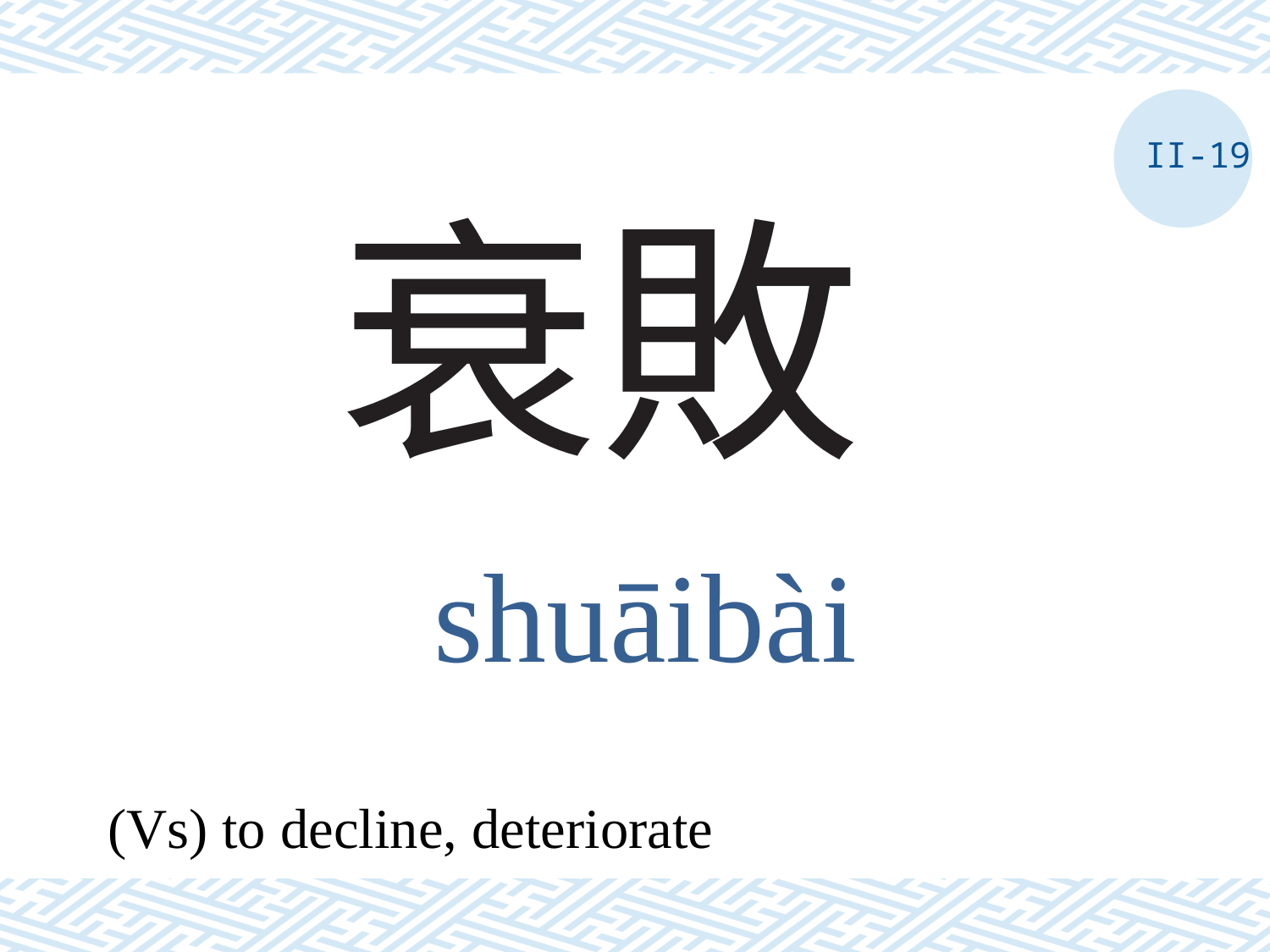

II-19

# 衰敗
shuāibài
(Vs) to decline, deteriorate